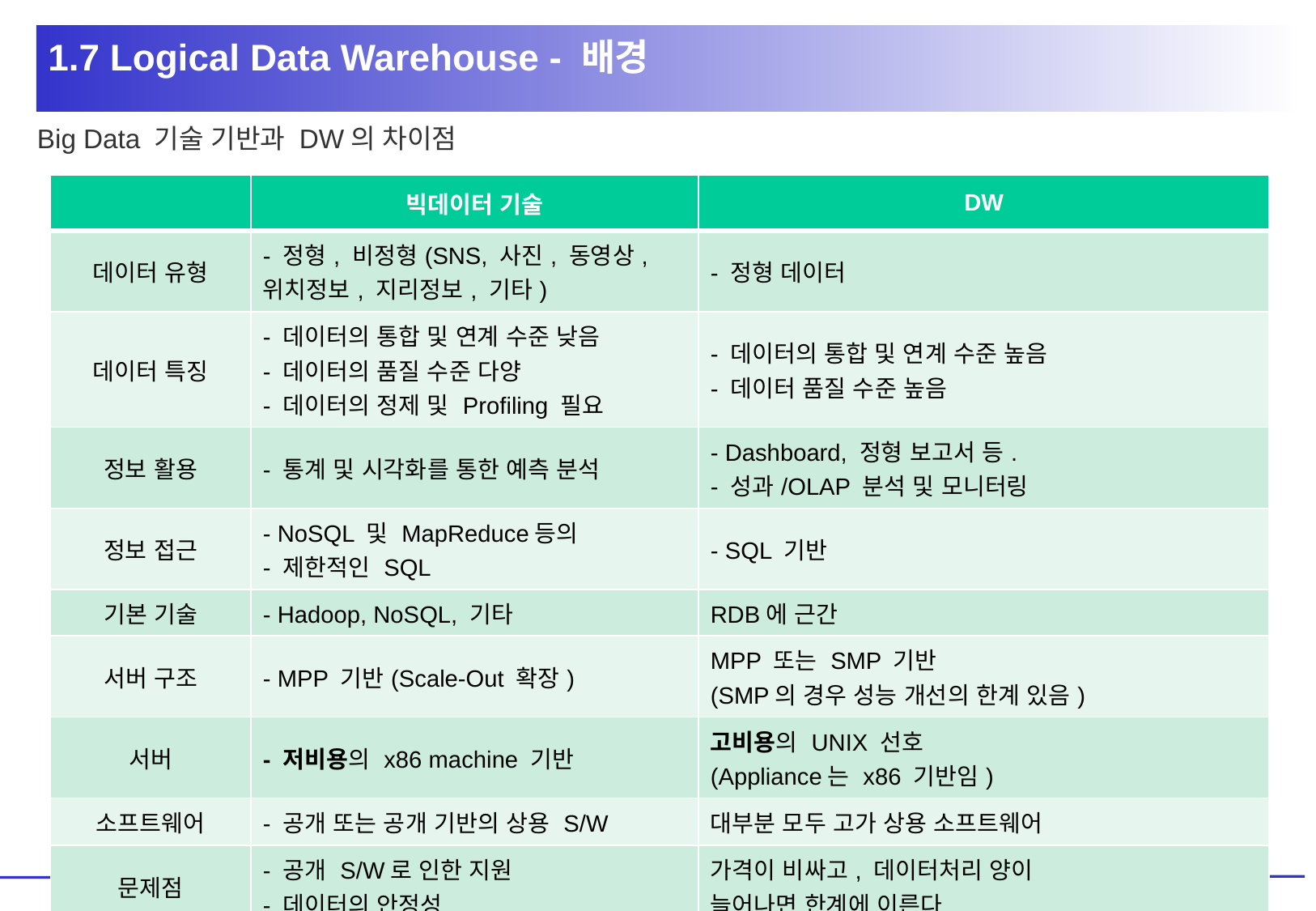

1.7 Logical Data Warehouse - 배경
Big Data 기술 기반과 DW의 차이점
|  | 빅데이터 기술 | DW |
| --- | --- | --- |
| 데이터 유형 | - 정형, 비정형(SNS, 사진, 동영상, 위치정보, 지리정보, 기타) | - 정형 데이터 |
| 데이터 특징 | - 데이터의 통합 및 연계 수준 낮음 - 데이터의 품질 수준 다양 - 데이터의 정제 및 Profiling 필요 | - 데이터의 통합 및 연계 수준 높음 - 데이터 품질 수준 높음 |
| 정보 활용 | - 통계 및 시각화를 통한 예측 분석 | - Dashboard, 정형 보고서 등. - 성과/OLAP 분석 및 모니터링 |
| 정보 접근 | - NoSQL 및 MapReduce등의 - 제한적인 SQL | - SQL 기반 |
| 기본 기술 | - Hadoop, NoSQL, 기타 | RDB에 근간 |
| 서버 구조 | - MPP 기반(Scale-Out 확장) | MPP 또는 SMP 기반 (SMP의 경우 성능 개선의 한계 있음) |
| 서버 | - 저비용의 x86 machine 기반 | 고비용의 UNIX 선호 (Appliance는 x86 기반임) |
| 소프트웨어 | - 공개 또는 공개 기반의 상용 S/W | 대부분 모두 고가 상용 소프트웨어 |
| 문제점 | - 공개 S/W로 인한 지원 - 데이터의 안정성 | 가격이 비싸고, 데이터처리 양이 늘어나면 한계에 이른다 |